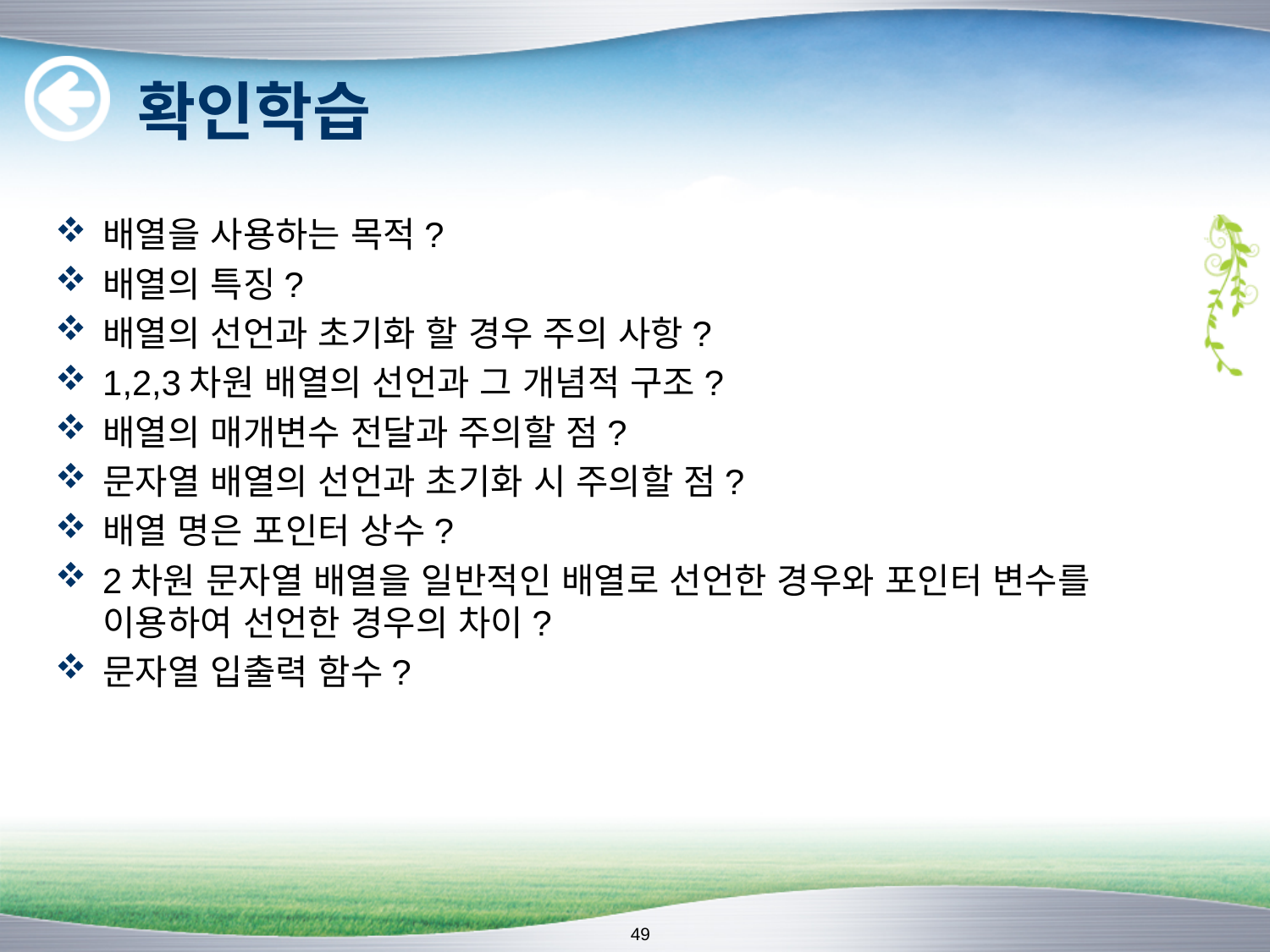

# 확인학습
배열을 사용하는 목적?
배열의 특징?
배열의 선언과 초기화 할 경우 주의 사항?
1,2,3차원 배열의 선언과 그 개념적 구조?
배열의 매개변수 전달과 주의할 점?
문자열 배열의 선언과 초기화 시 주의할 점?
배열 명은 포인터 상수?
2차원 문자열 배열을 일반적인 배열로 선언한 경우와 포인터 변수를 이용하여 선언한 경우의 차이?
문자열 입출력 함수?
49